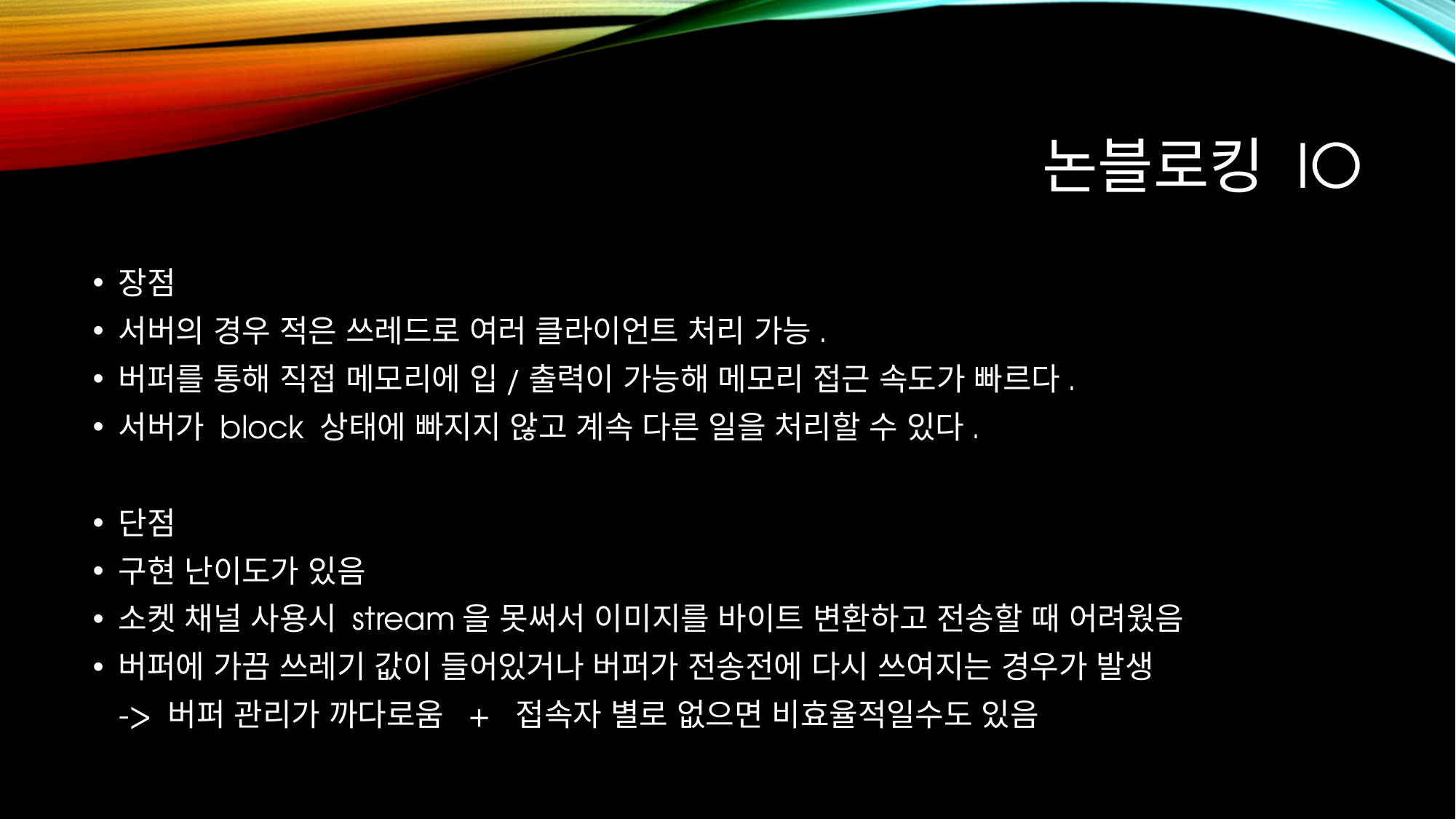

# 논블로킹 IO
장점
서버의 경우 적은 쓰레드로 여러 클라이언트 처리 가능.
버퍼를 통해 직접 메모리에 입/출력이 가능해 메모리 접근 속도가 빠르다.
서버가 block 상태에 빠지지 않고 계속 다른 일을 처리할 수 있다.

단점
구현 난이도가 있음
소켓 채널 사용시 stream을 못써서 이미지를 바이트 변환하고 전송할 때 어려웠음
버퍼에 가끔 쓰레기 값이 들어있거나 버퍼가 전송전에 다시 쓰여지는 경우가 발생
   -> 버퍼 관리가 까다로움  +  접속자 별로 없으면 비효율적일수도 있음